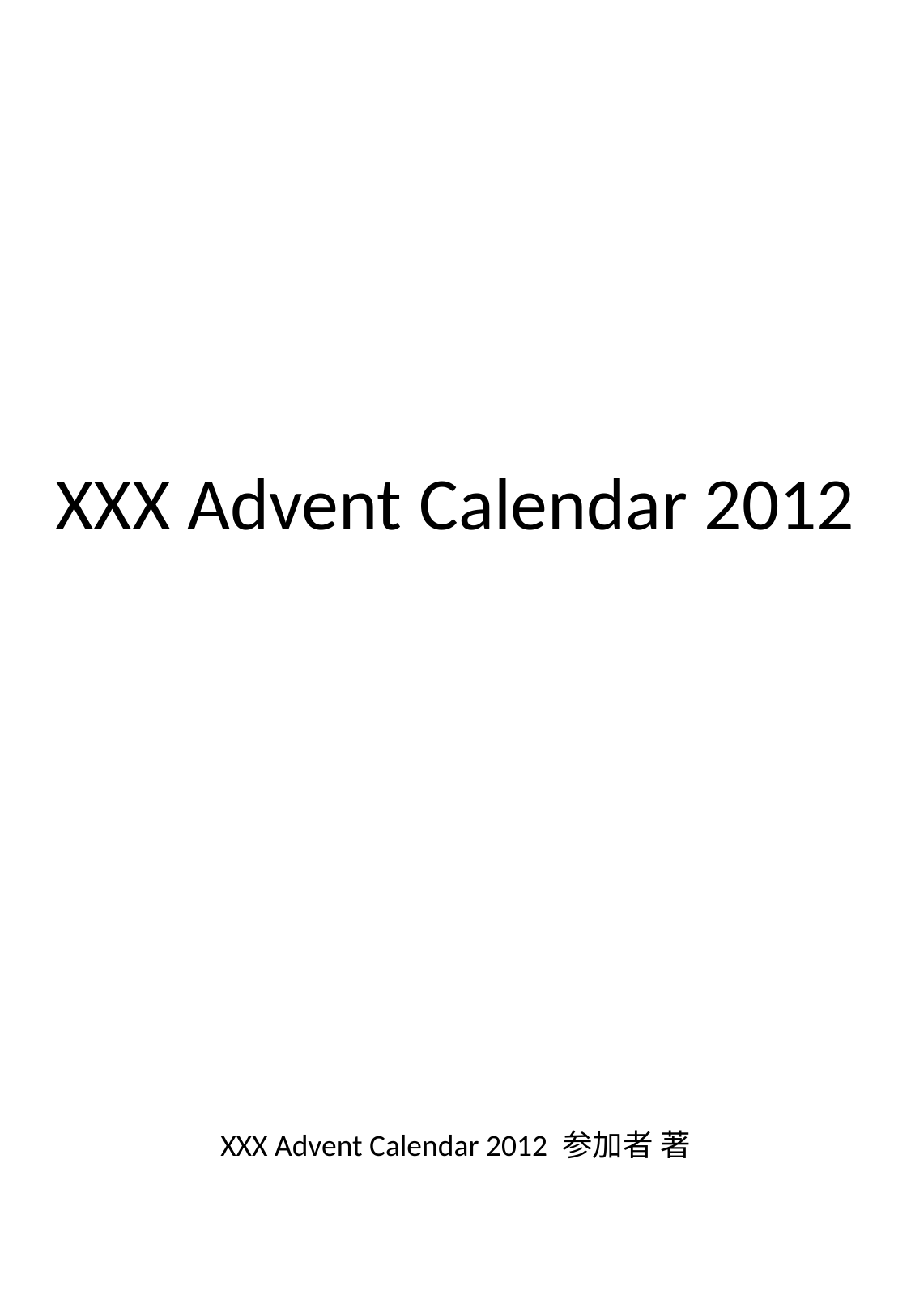

# XXX Advent Calendar 2012
XXX Advent Calendar 2012 参加者 著